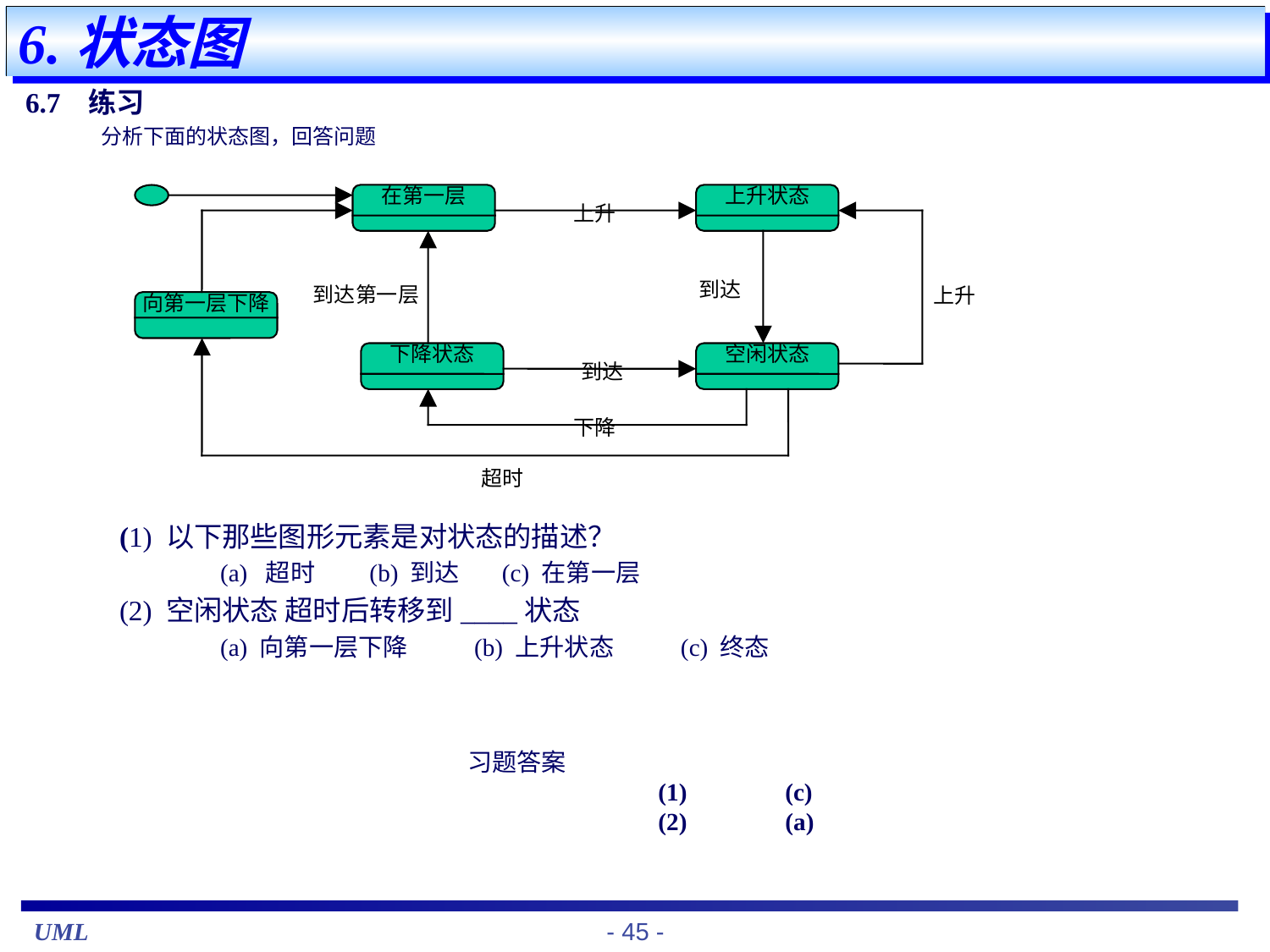

6.状态图
6.7   练习
 分析下面的状态图，回答问题

在第一层

上升状态

上升

到达
到达第一层
上升
向第一层下降

下降状态

空闲状态

到达

下降

超时
(1) 以下那些图形元素是对状态的描述？
		(a)  超时	   (b) 到达	    (c) 在第一层
(2) 空闲状态 超时后转移到____状态
		(a) 向第一层下降	(b) 上升状态           (c) 终态

习题答案
	(1)	(c)
	(2)	(a)